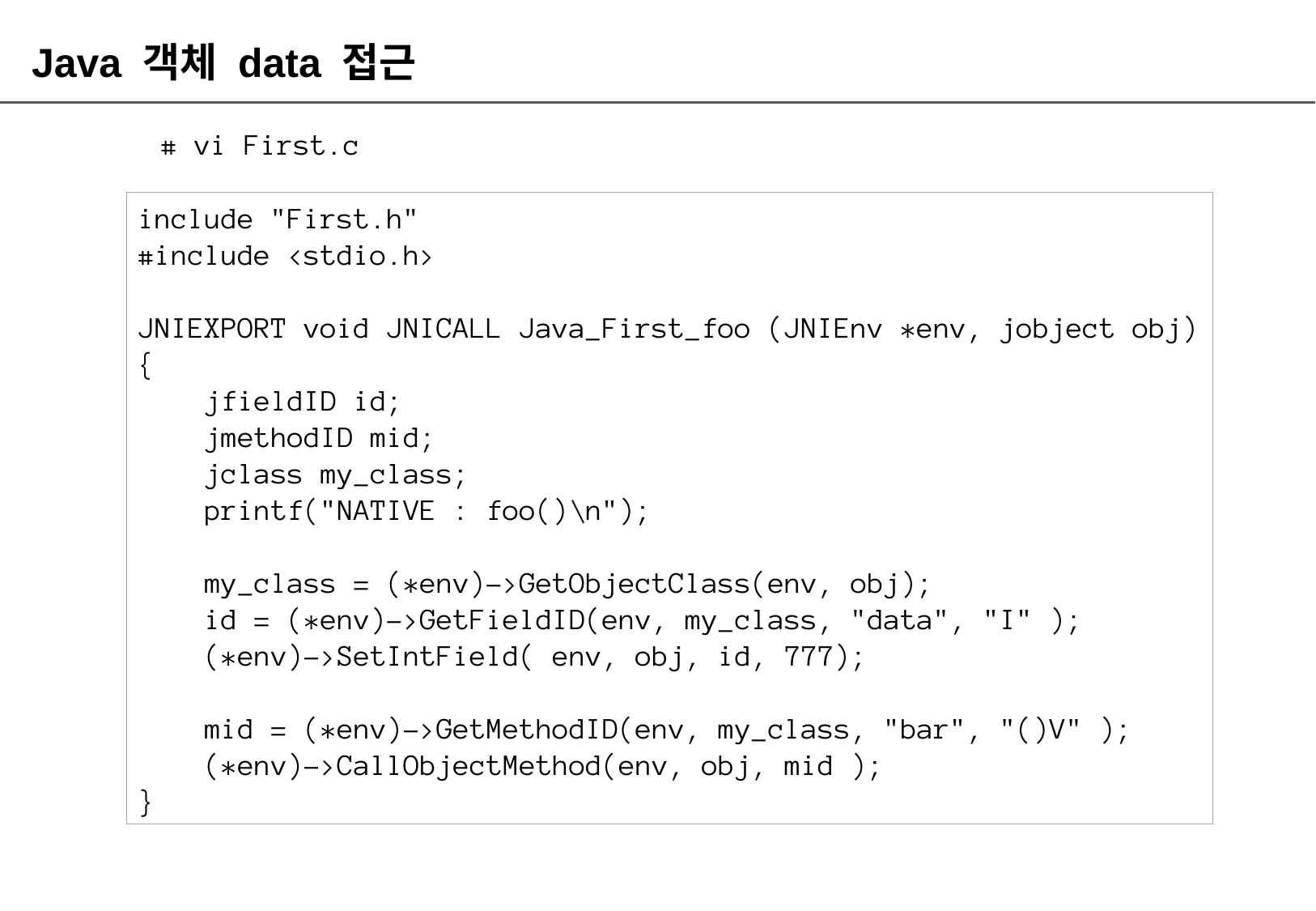

# Java 객체 data 접근
# vi First.c
include "First.h"
#include <stdio.h>

JNIEXPORT void JNICALL Java_First_foo (JNIEnv *env, jobject obj)
{
    jfieldID id;
    jmethodID mid;
    jclass my_class;
    printf("NATIVE : foo()\n");

    my_class = (*env)->GetObjectClass(env, obj);
    id = (*env)->GetFieldID(env, my_class, "data", "I" );
    (*env)->SetIntField( env, obj, id, 777);

    mid = (*env)->GetMethodID(env, my_class, "bar", "()V" );
    (*env)->CallObjectMethod(env, obj, mid );
}